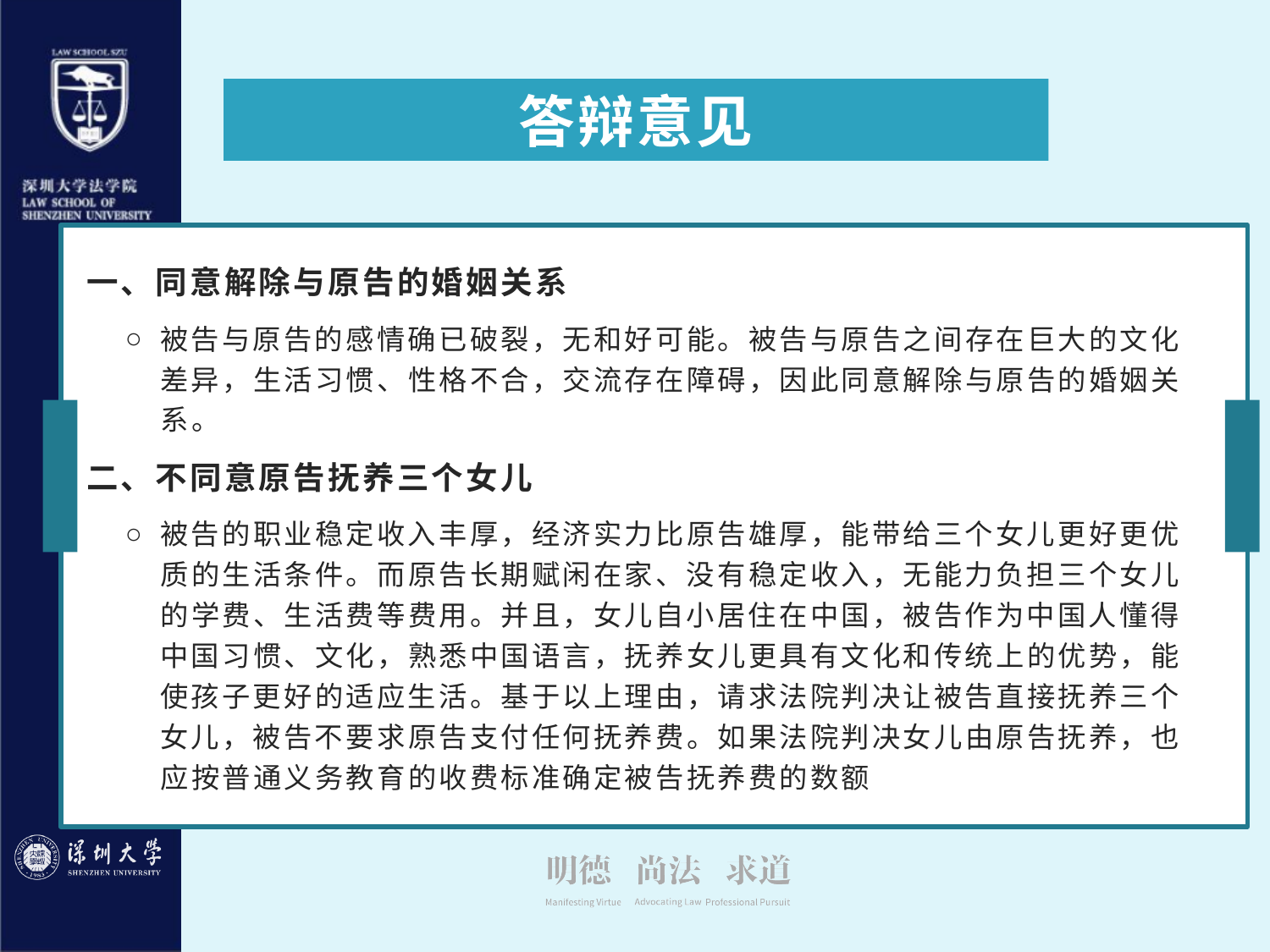

答辩意见

一、同意解除与原告的婚姻关系
被告与原告的感情确已破裂，无和好可能。被告与原告之间存在巨大的文化差异，生活习惯、性格不合，交流存在障碍，因此同意解除与原告的婚姻关系。
二、不同意原告抚养三个女儿
被告的职业稳定收入丰厚，经济实力比原告雄厚，能带给三个女儿更好更优质的生活条件。而原告长期赋闲在家、没有稳定收入，无能力负担三个女儿的学费、生活费等费用。并且，女儿自小居住在中国，被告作为中国人懂得中国习惯、文化，熟悉中国语言，抚养女儿更具有文化和传统上的优势，能使孩子更好的适应生活。基于以上理由，请求法院判决让被告直接抚养三个女儿，被告不要求原告支付任何抚养费。如果法院判决女儿由原告抚养，也应按普通义务教育的收费标准确定被告抚养费的数额